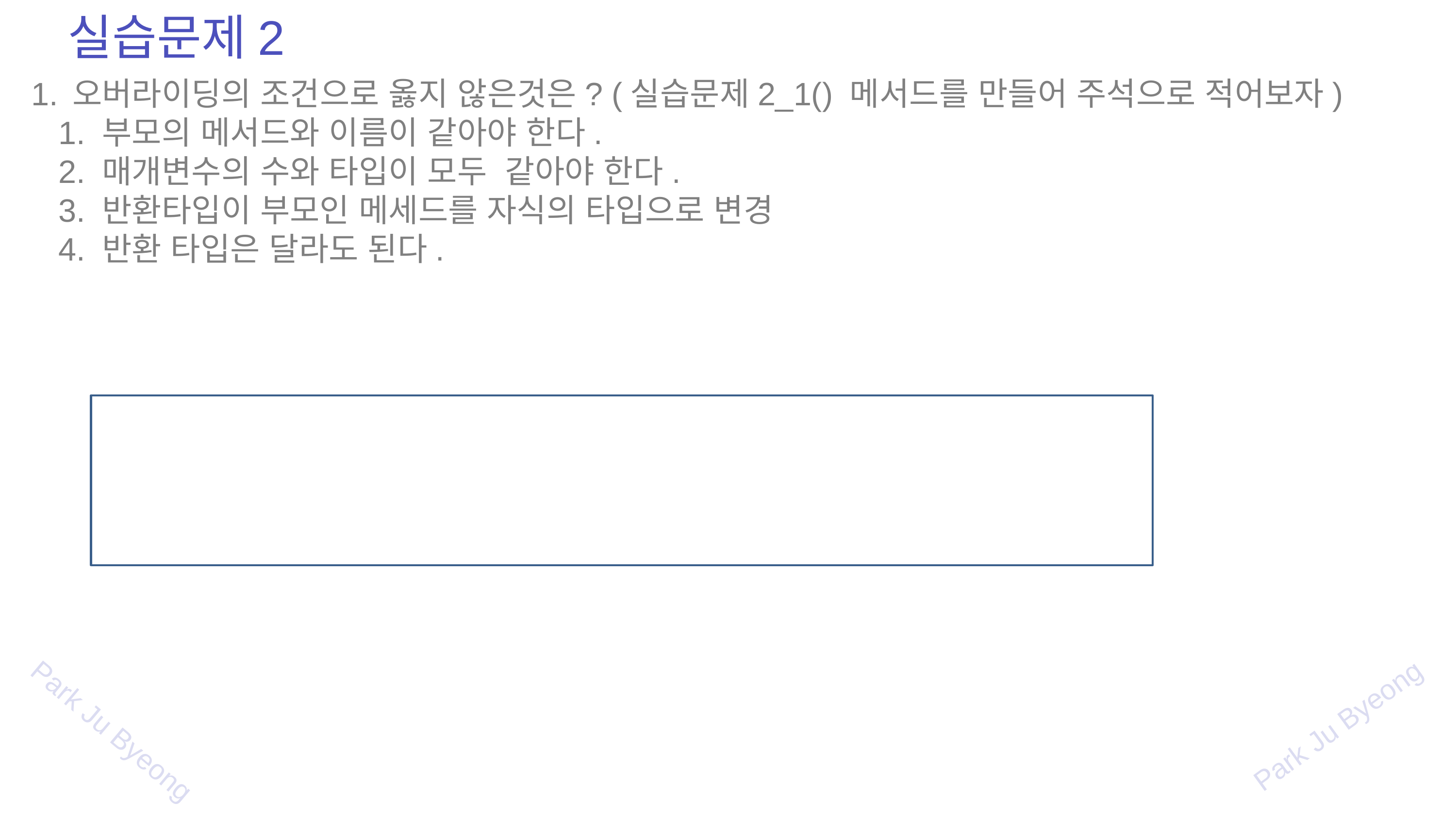

실습문제2
오버라이딩의 조건으로 옳지 않은것은? (실습문제2_1() 메서드를 만들어 주석으로 적어보자)
   1. 부모의 메서드와 이름이 같아야 한다.
   2. 매개변수의 수와 타입이 모두  같아야 한다.
   3. 반환타입이 부모인 메세드를 자식의 타입으로 변경
   4. 반환 타입은 달라도 된다.

반환타입 외에 모두 일치하는것은 오버로딩의 조건이다.
오버라이딩은 반환타입까지 모두 일치해야 한다.